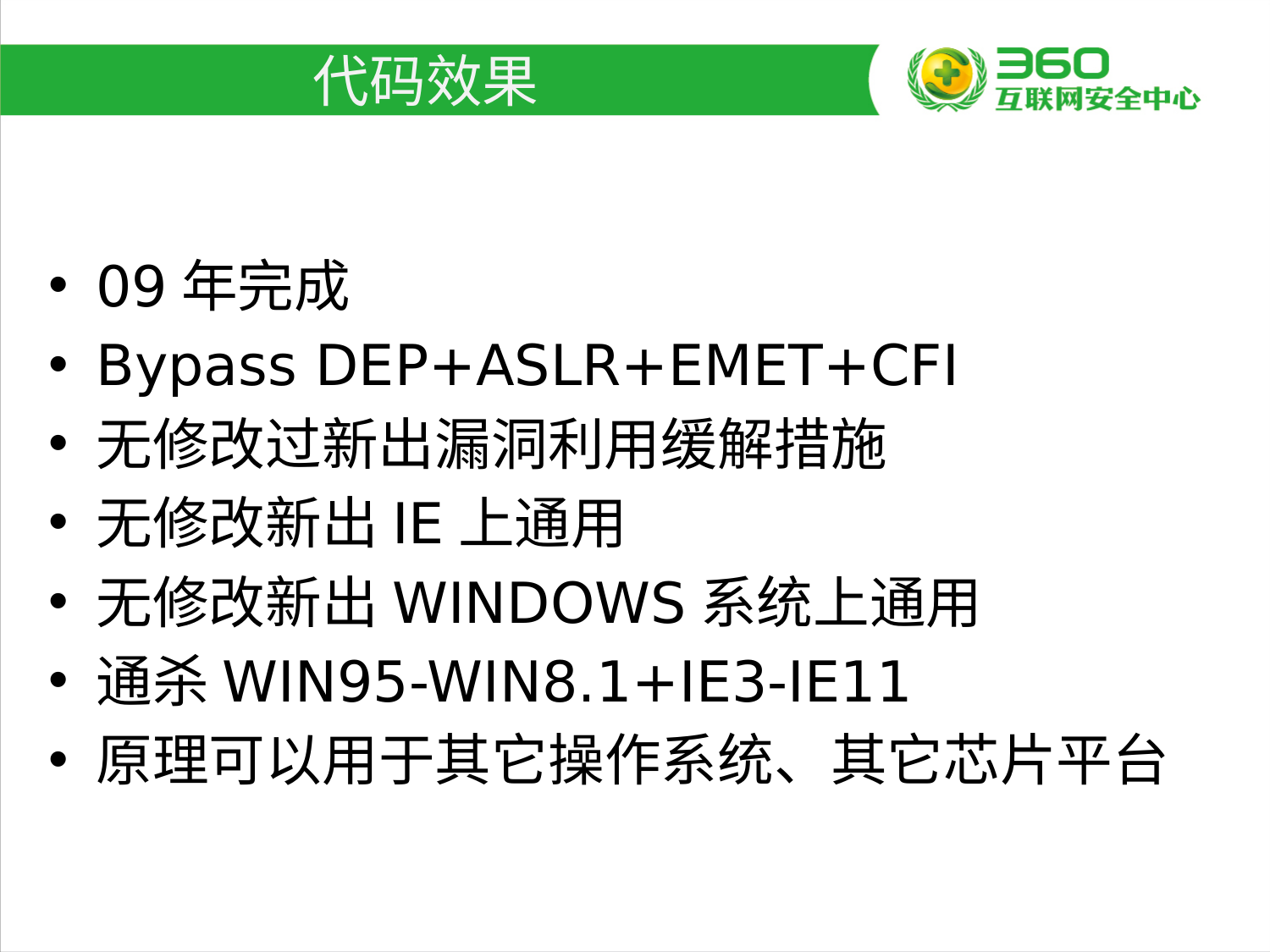

# 代码效果
09年完成
Bypass DEP+ASLR+EMET+CFI
无修改过新出漏洞利用缓解措施
无修改新出IE上通用
无修改新出WINDOWS系统上通用
通杀WIN95-WIN8.1+IE3-IE11
原理可以用于其它操作系统、其它芯片平台